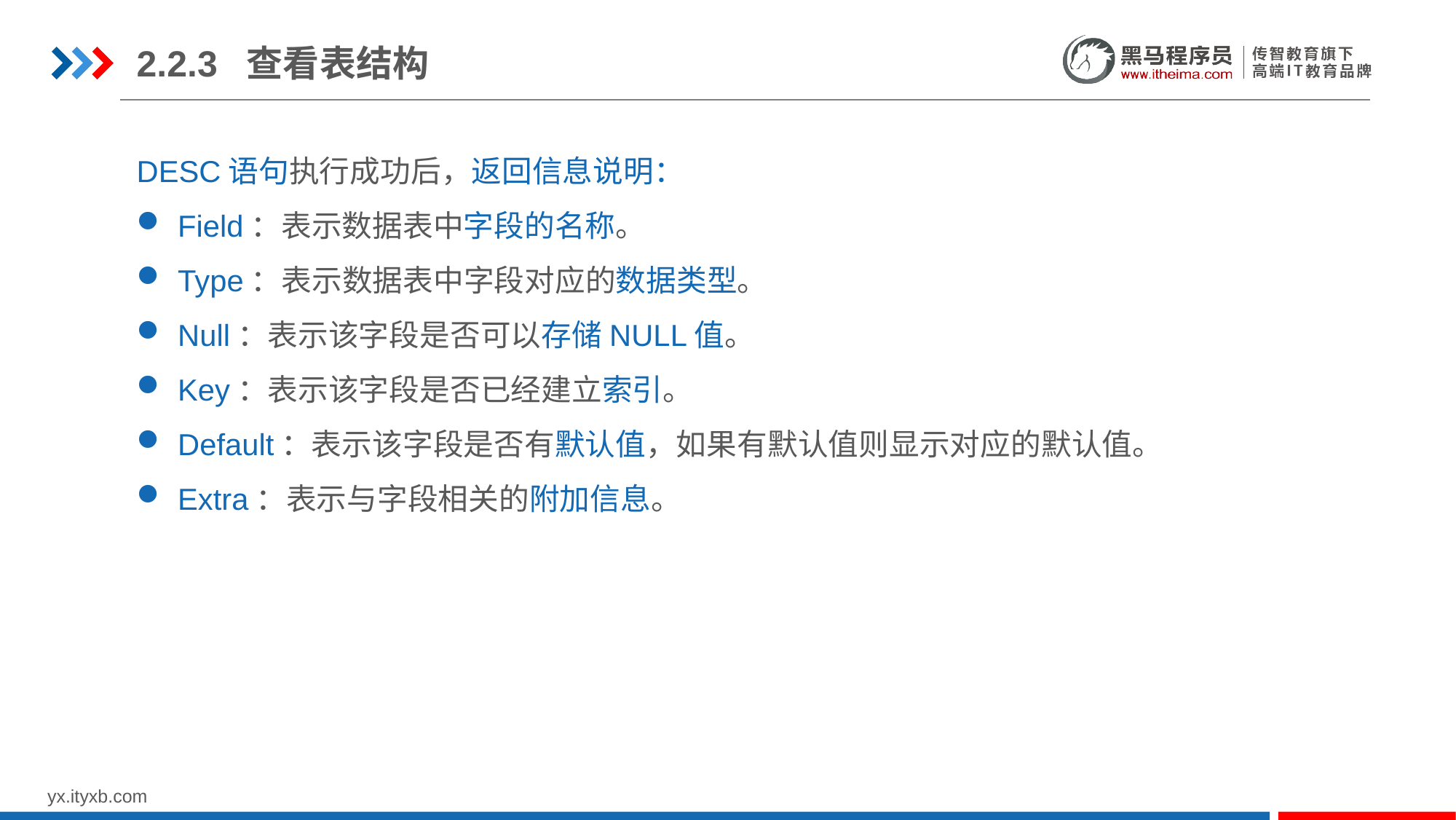

2.2.3  查看表结构
DESC语句执行成功后，返回信息说明：
Field：表示数据表中字段的名称。
Type：表示数据表中字段对应的数据类型。
Null：表示该字段是否可以存储NULL值。
Key：表示该字段是否已经建立索引。
Default：表示该字段是否有默认值，如果有默认值则显示对应的默认值。
Extra：表示与字段相关的附加信息。